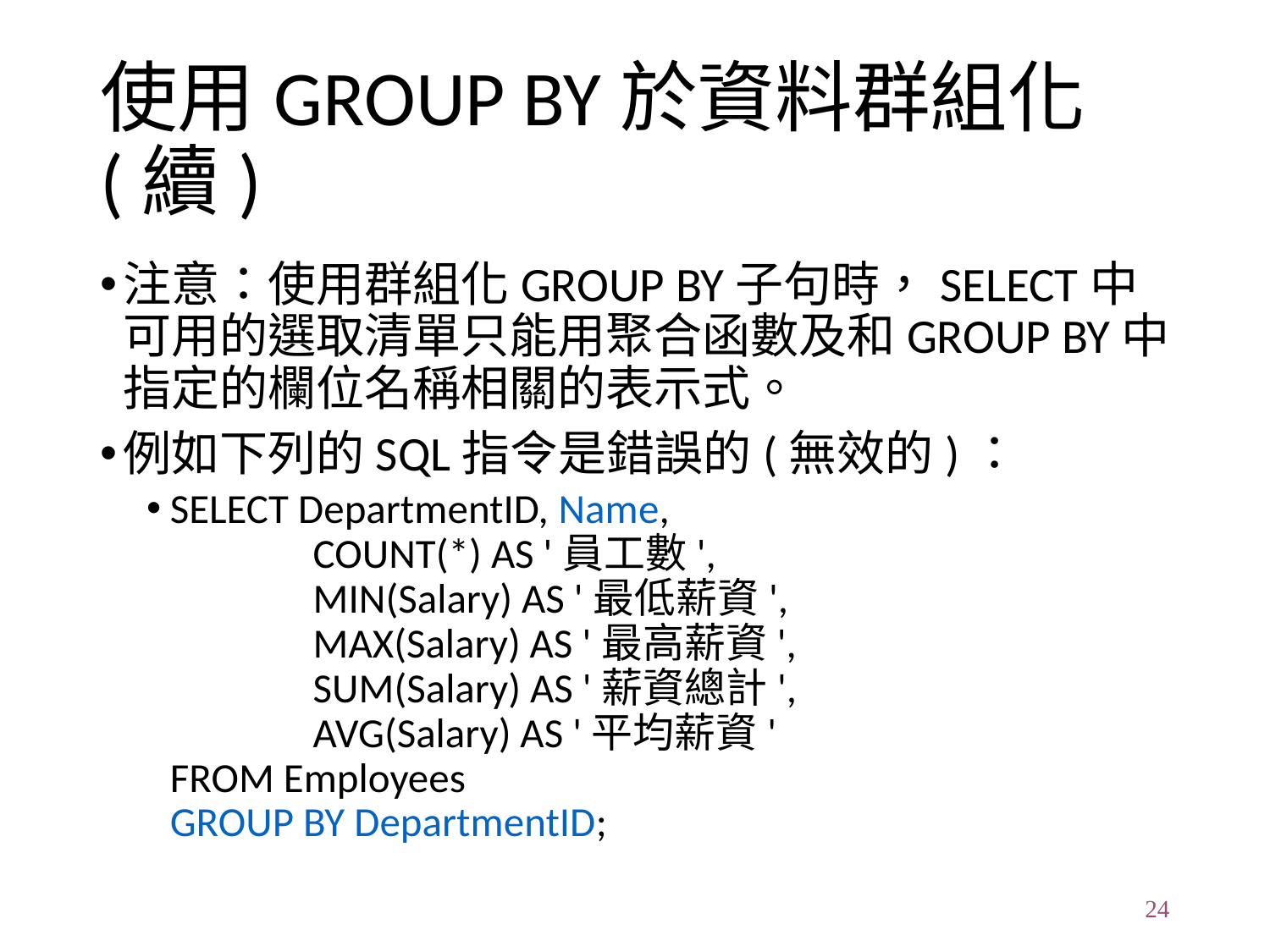

# 使用GROUP BY於資料群組化(續)
注意：使用群組化GROUP BY子句時，SELECT中可用的選取清單只能用聚合函數及和GROUP BY中指定的欄位名稱相關的表示式。
例如下列的SQL指令是錯誤的(無效的)：
SELECT DepartmentID, Name,
		  COUNT(*) AS '員工數',
		  MIN(Salary) AS '最低薪資',
		  MAX(Salary) AS '最高薪資',
		  SUM(Salary) AS '薪資總計',
		  AVG(Salary) AS '平均薪資'
FROM Employees
GROUP BY DepartmentID;
24